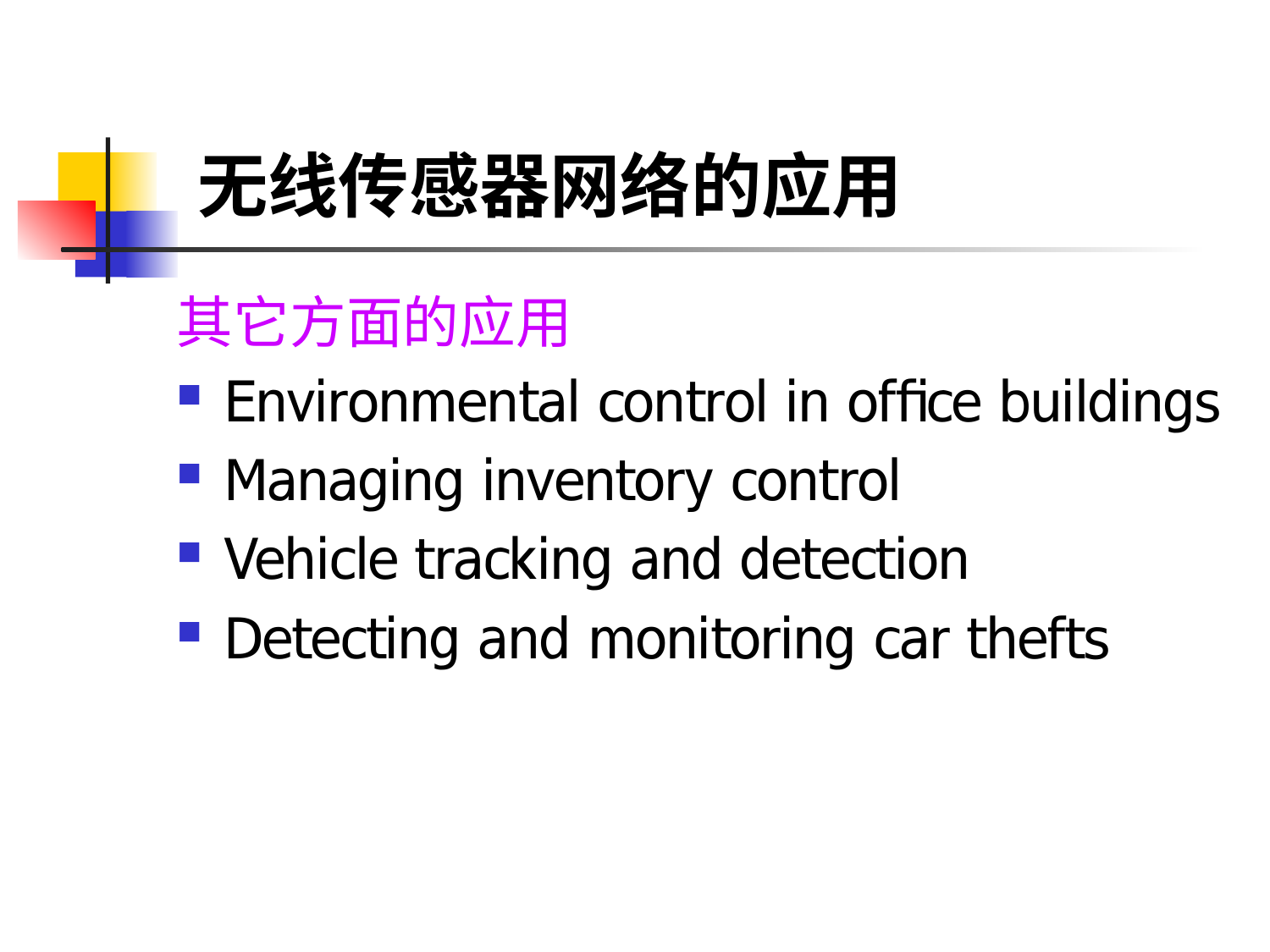

# 无线传感器网络的应用
其它方面的应用
Environmental control in office buildings
Managing inventory control
Vehicle tracking and detection
Detecting and monitoring car thefts